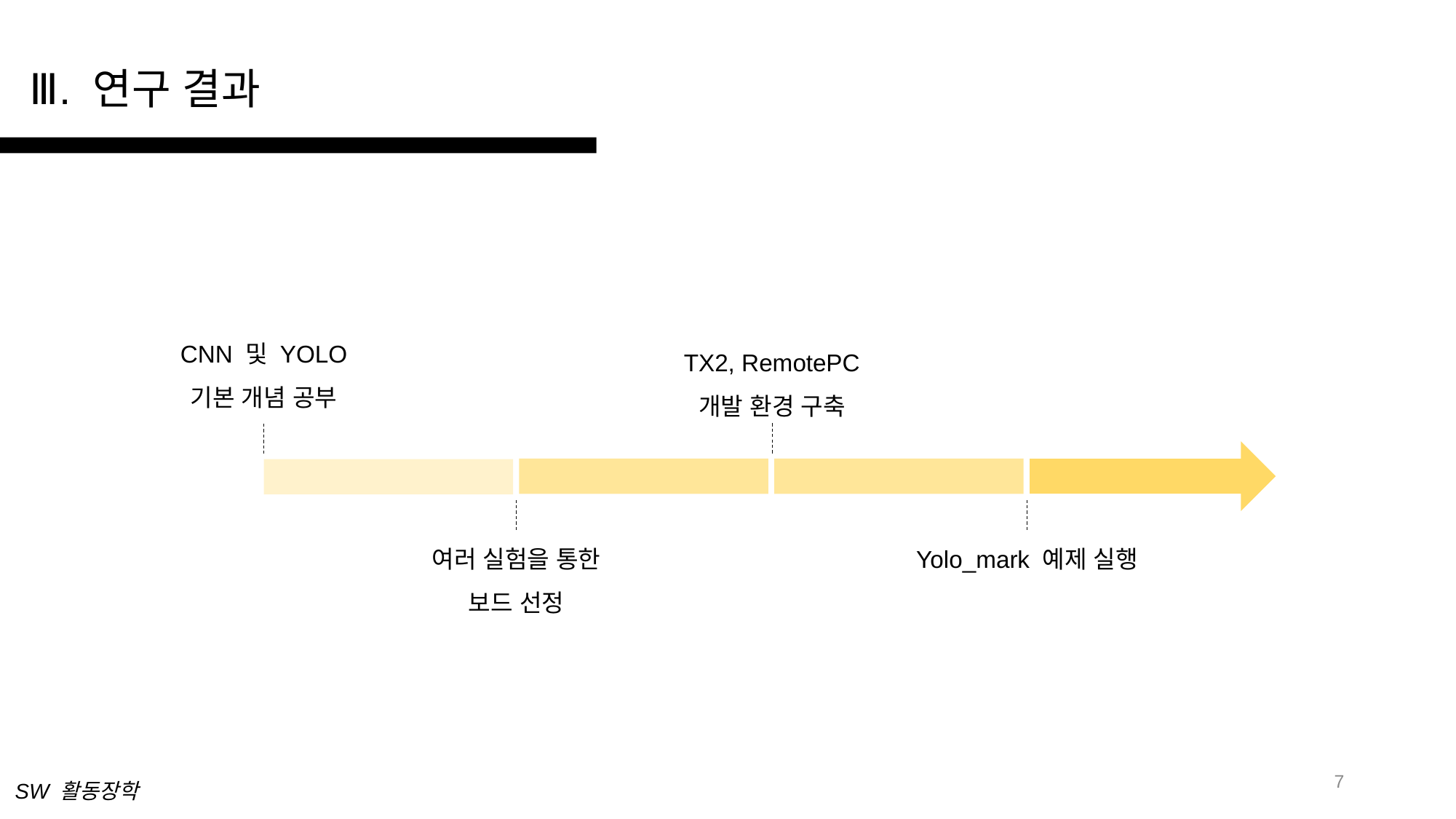

Ⅲ. 연구 결과

CNN 및 YOLO
기본 개념 공부
TX2, RemotePC
개발 환경 구축

여러 실험을 통한
보드 선정
Yolo_mark 예제 실행
7
SW 활동장학